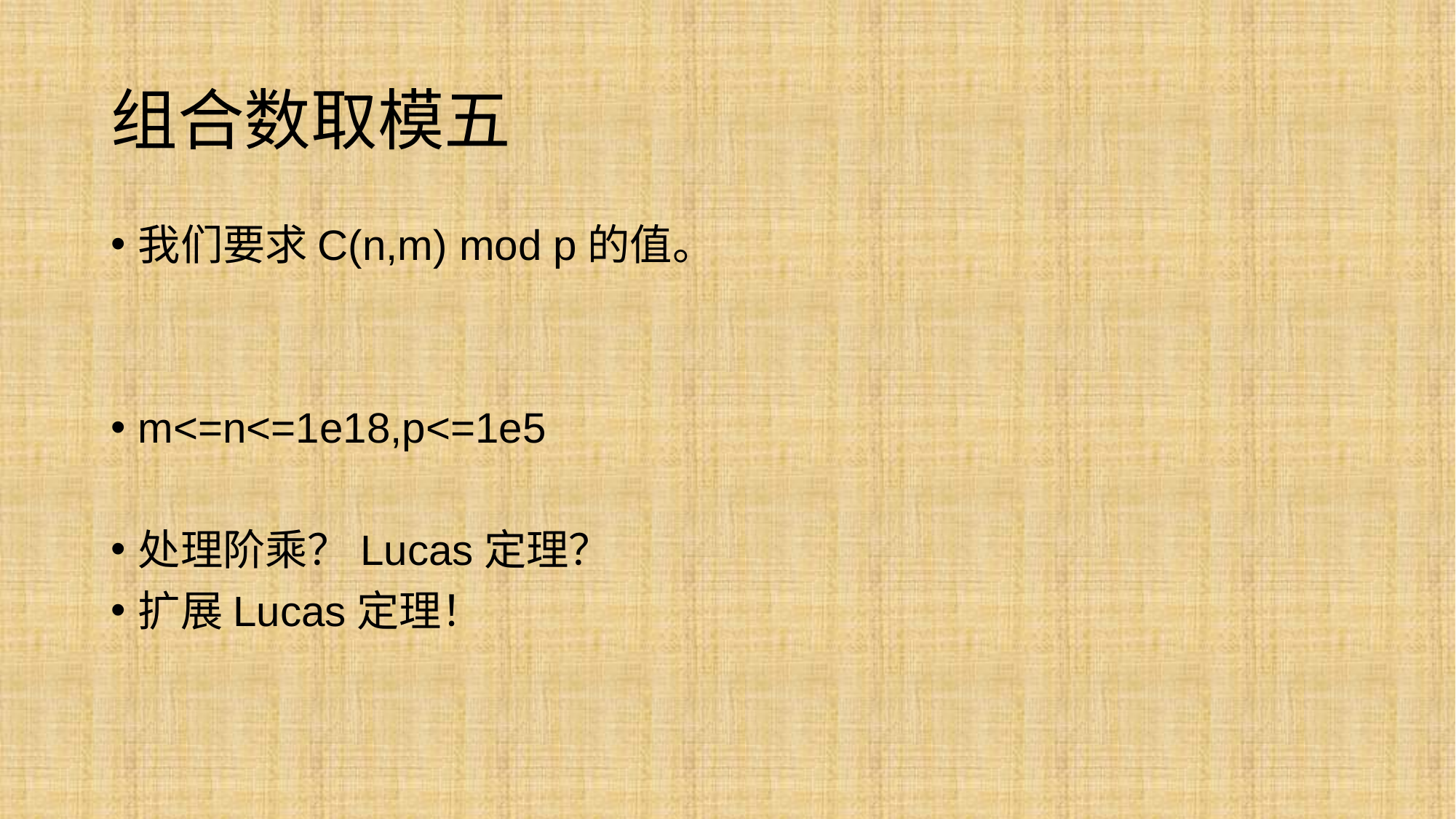

# 组合数取模五
我们要求C(n,m) mod p的值。

m<=n<=1e18,p<=1e5

处理阶乘？Lucas定理？
扩展Lucas定理！